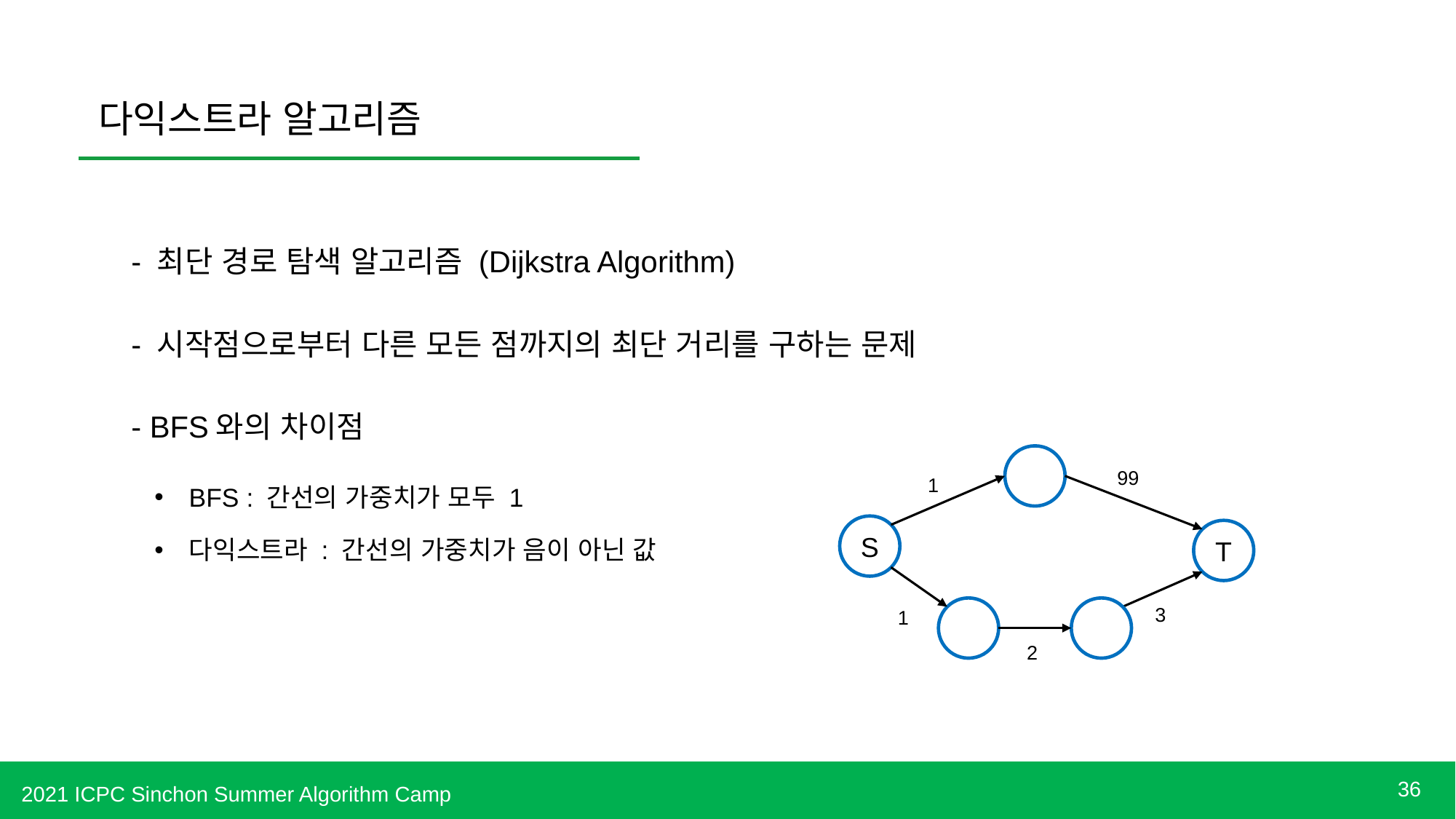

다익스트라 알고리즘
- 최단 경로 탐색 알고리즘 (Dijkstra Algorithm)
- 시작점으로부터 다른 모든 점까지의 최단 거리를 구하는 문제
- BFS와의 차이점

99
1
BFS : 간선의 가중치가 모두 1
S
T
다익스트라 : 간선의 가중치가 음이 아닌 값
3

1
2

36
2021 ICPC Sinchon Summer Algorithm Camp